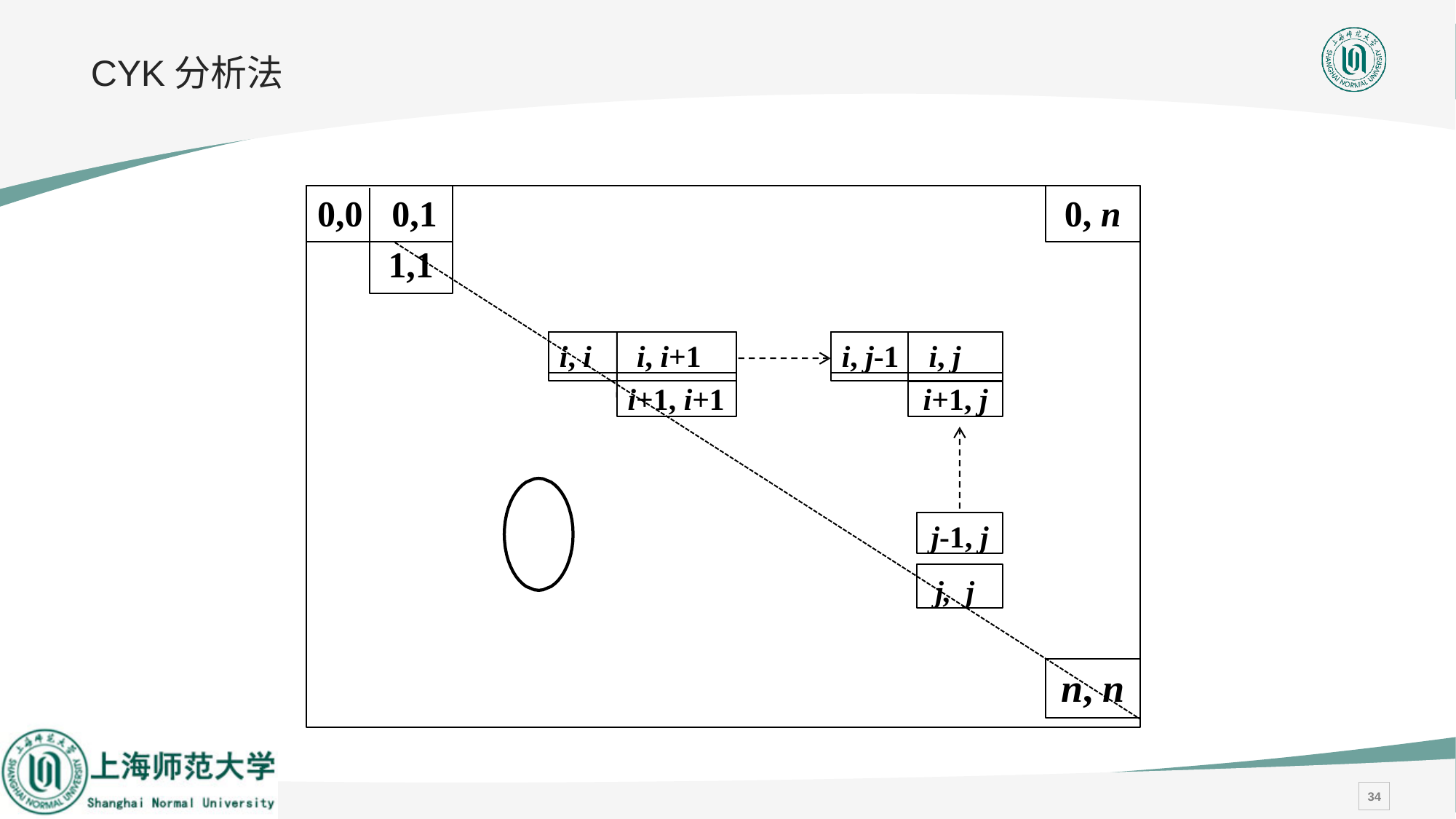

# CYK分析法

0,0	0,1
0, n

1,1

i, i
i, i+1

i, j-1
i, j

i+1, i+1
i+1, j

j-1, j
j, j

n, n